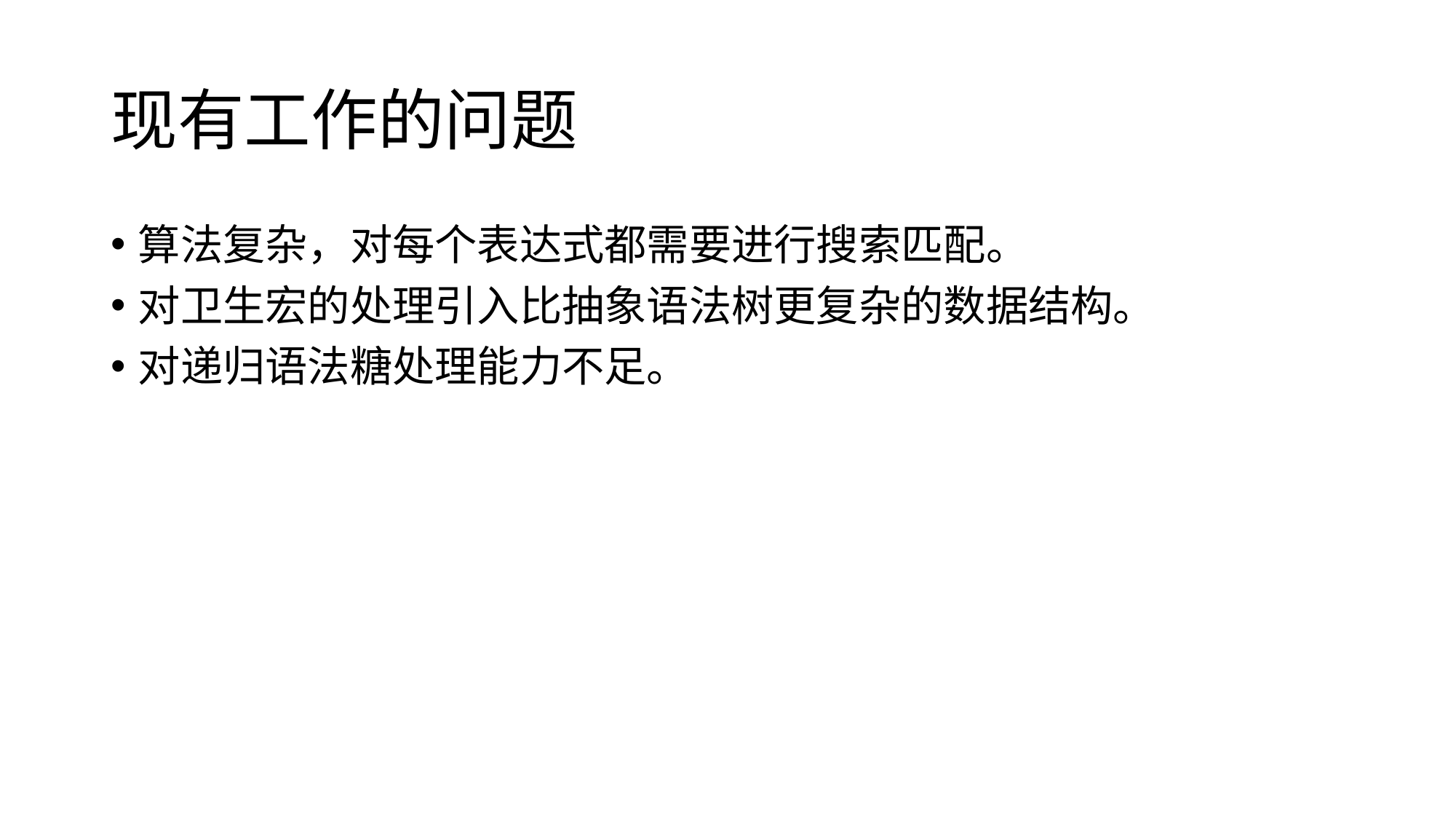

# 现有工作的问题
算法复杂，对每个表达式都需要进行搜索匹配。
对卫生宏的处理引入比抽象语法树更复杂的数据结构。
对递归语法糖处理能力不足。